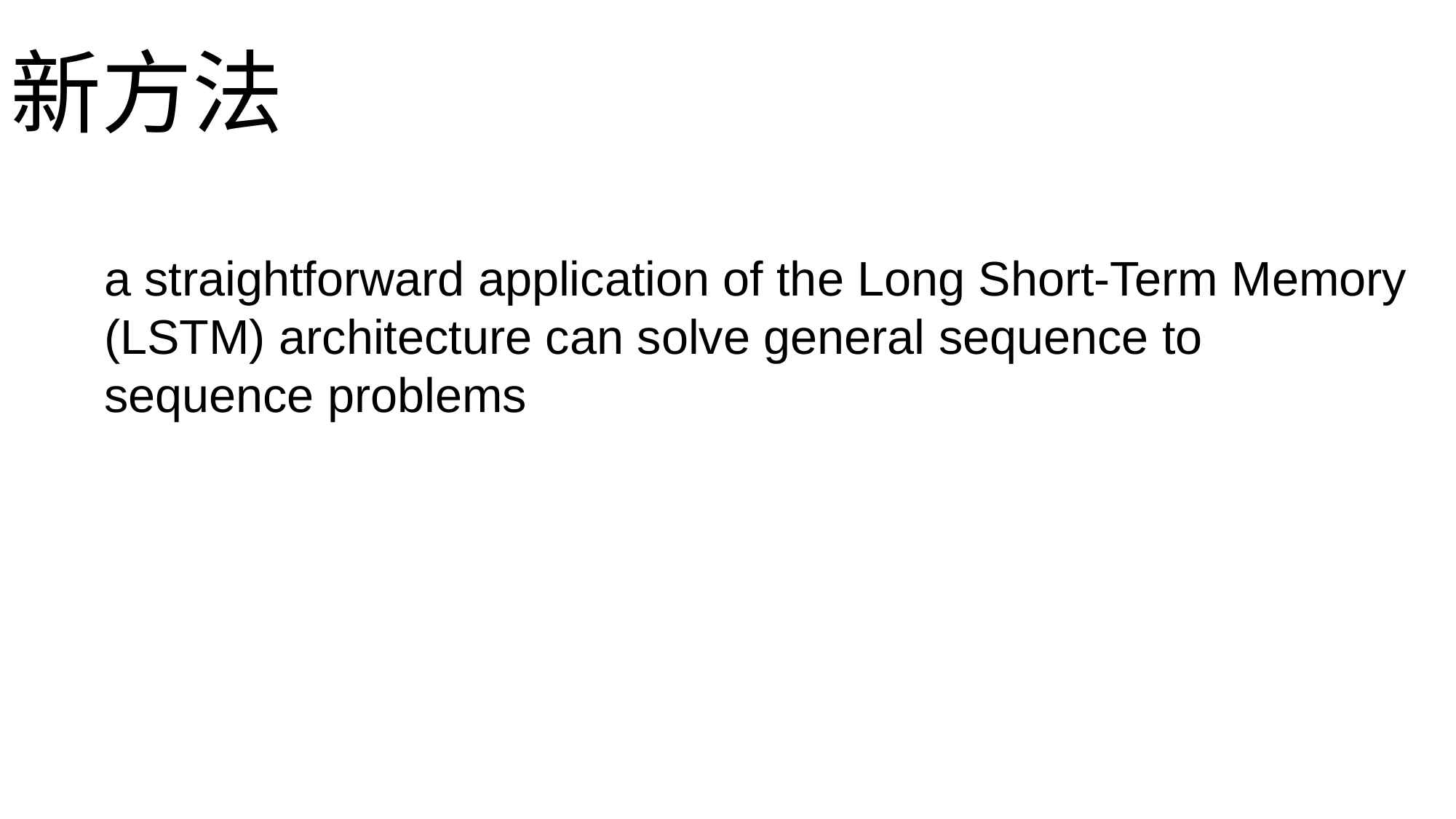

新方法
a straightforward application of the Long Short-Term Memory (LSTM) architecture can solve general sequence to sequence problems